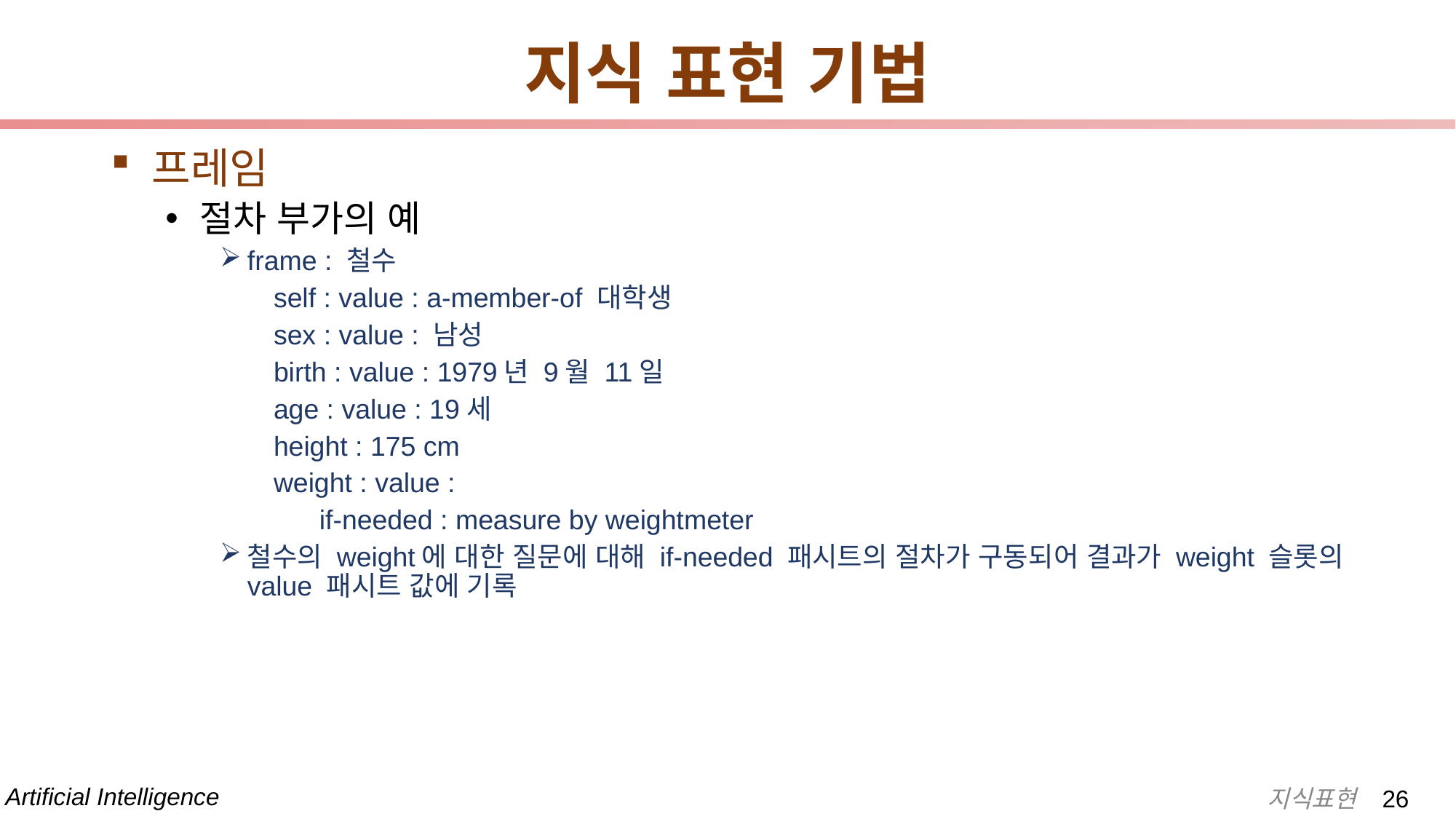

# 지식 표현 기법
프레임
절차 부가의 예
frame : 철수
       self : value : a-member-of 대학생
       sex : value : 남성
       birth : value : 1979년 9월 11일
       age : value : 19세
       height : 175 cm
       weight : value :
             if-needed : measure by weightmeter
철수의 weight에 대한 질문에 대해 if-needed 패시트의 절차가 구동되어 결과가 weight 슬롯의 value 패시트 값에 기록